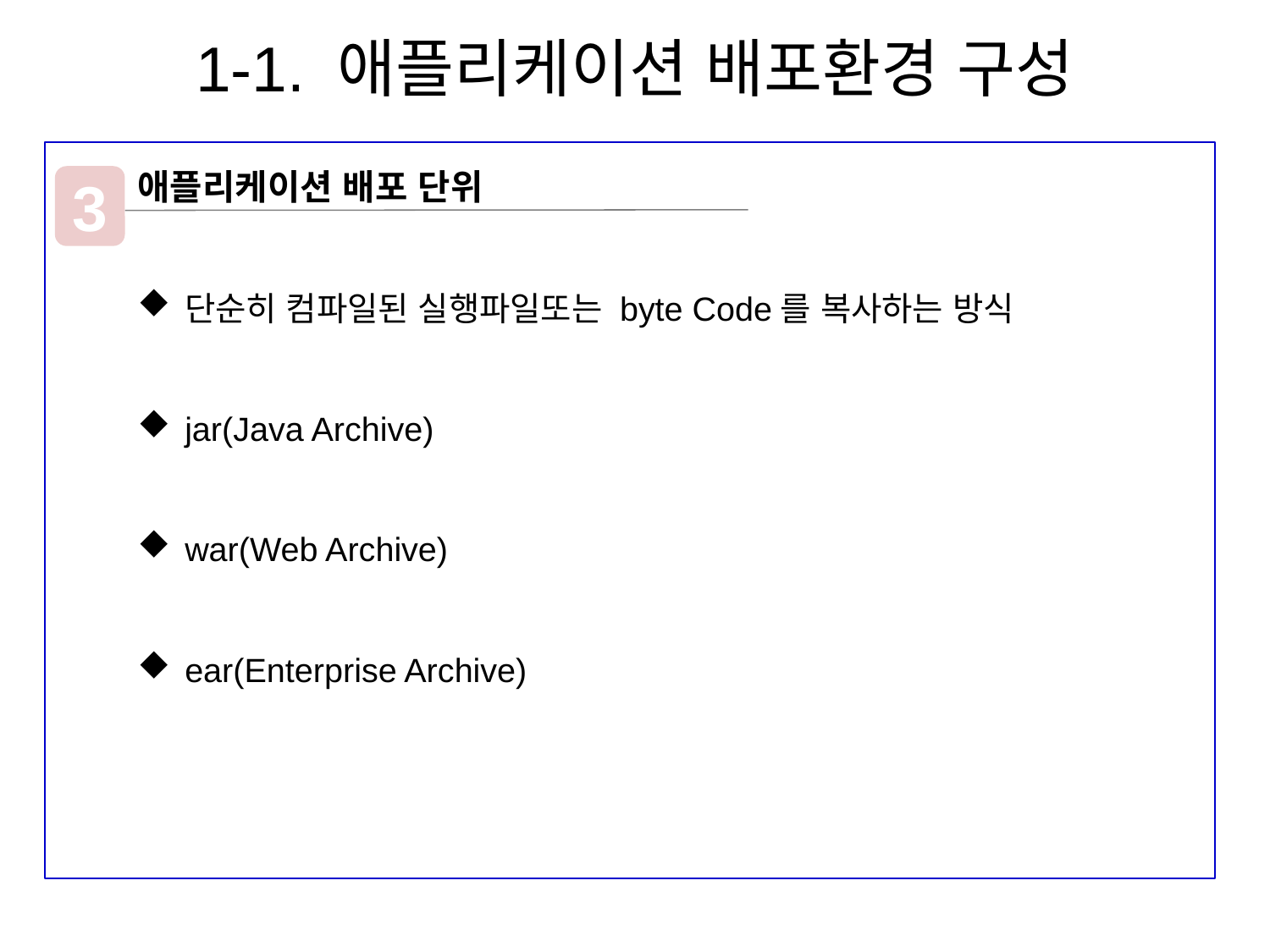

# 1-1. 애플리케이션 배포환경 구성
애플리케이션 배포 단위
단순히 컴파일된 실행파일또는 byte Code를 복사하는 방식
jar(Java Archive)
war(Web Archive)
ear(Enterprise Archive)

3